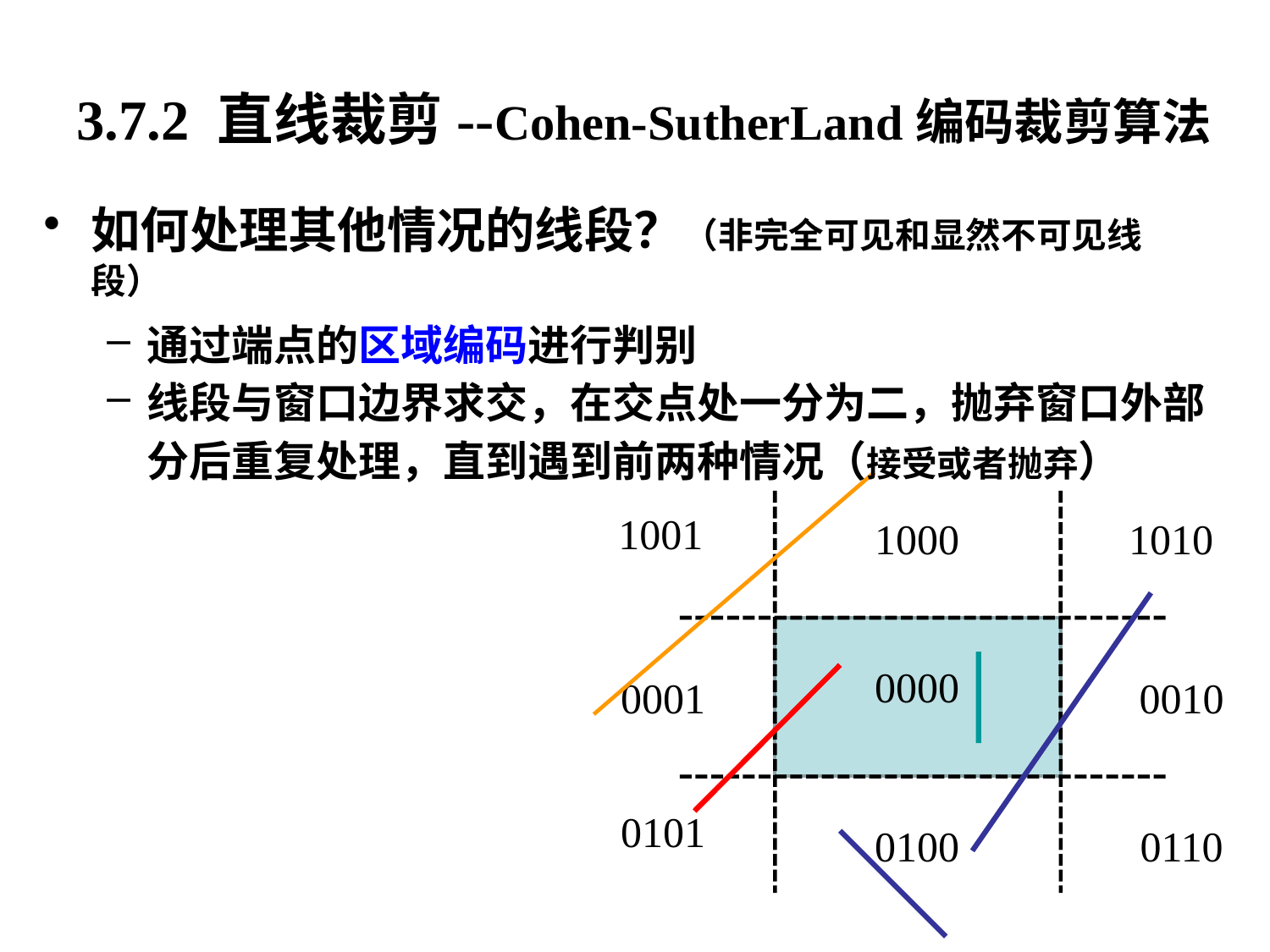

# 3.7.2 直线裁剪--Cohen-SutherLand编码裁剪算法
如何处理其他情况的线段？（非完全可见和显然不可见线段）
通过端点的区域编码进行判别
线段与窗口边界求交，在交点处一分为二，抛弃窗口外部分后重复处理，直到遇到前两种情况（接受或者抛弃）

1001
1000
1010
0000
0001
0010
0101
0100
0110